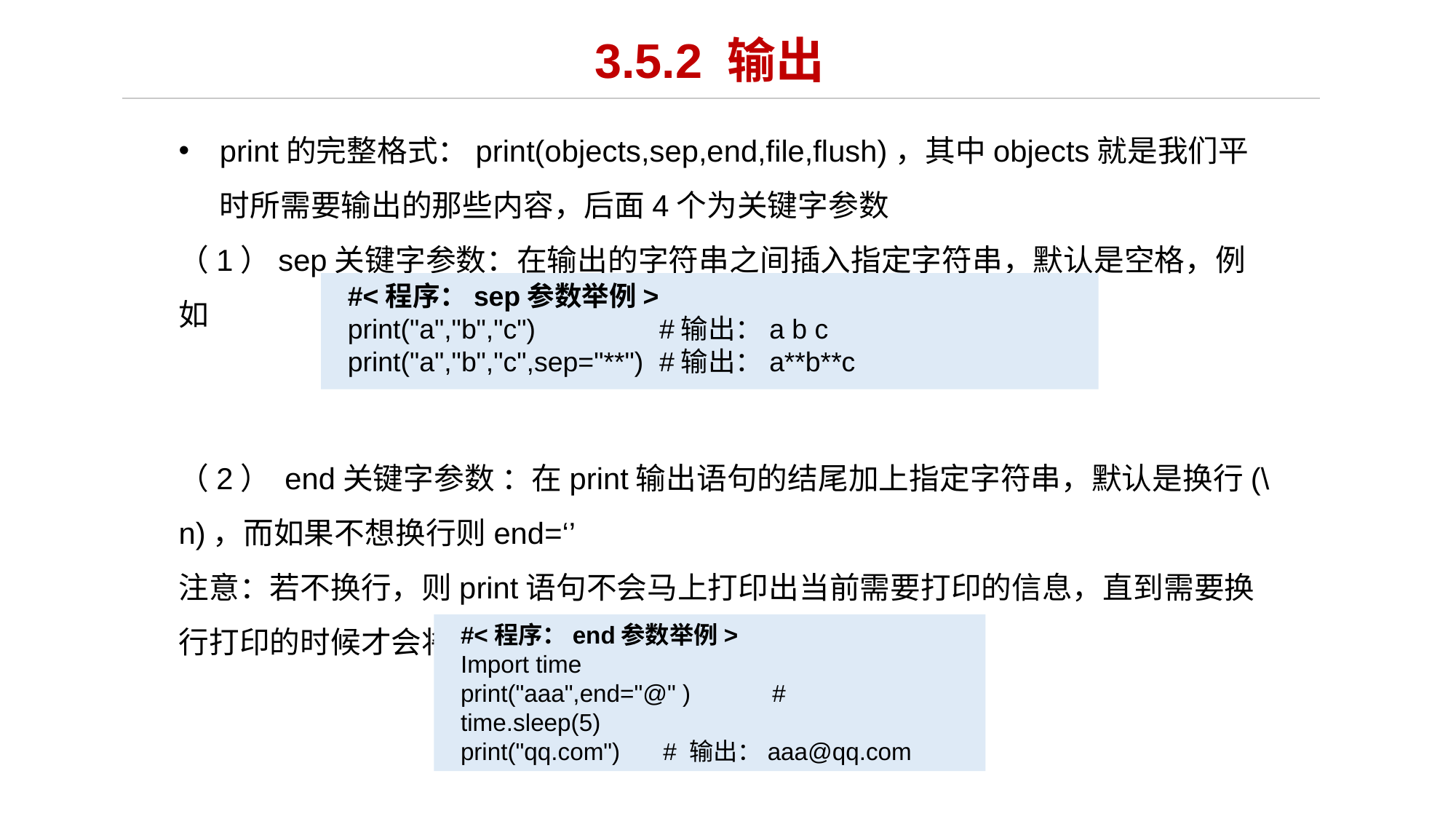

# 3.5.2 输出
print的完整格式：print(objects,sep,end,file,flush)，其中objects就是我们平时所需要输出的那些内容，后面4个为关键字参数
（1）sep关键字参数：在输出的字符串之间插入指定字符串，默认是空格，例如

（2） end关键字参数 ：在print输出语句的结尾加上指定字符串，默认是换行(\n)，而如果不想换行则end=‘’
注意：若不换行，则print语句不会马上打印出当前需要打印的信息，直到需要换行打印的时候才会将这一行信息全部打印出来
#<程序：sep参数举例>
print("a","b","c")		#输出：a b c
print("a","b","c",sep="**")	#输出：a**b**c
#<程序：end参数举例>
Import time
print("aaa",end="@" )	#
time.sleep(5)
print("qq.com")	# 输出：aaa@qq.com